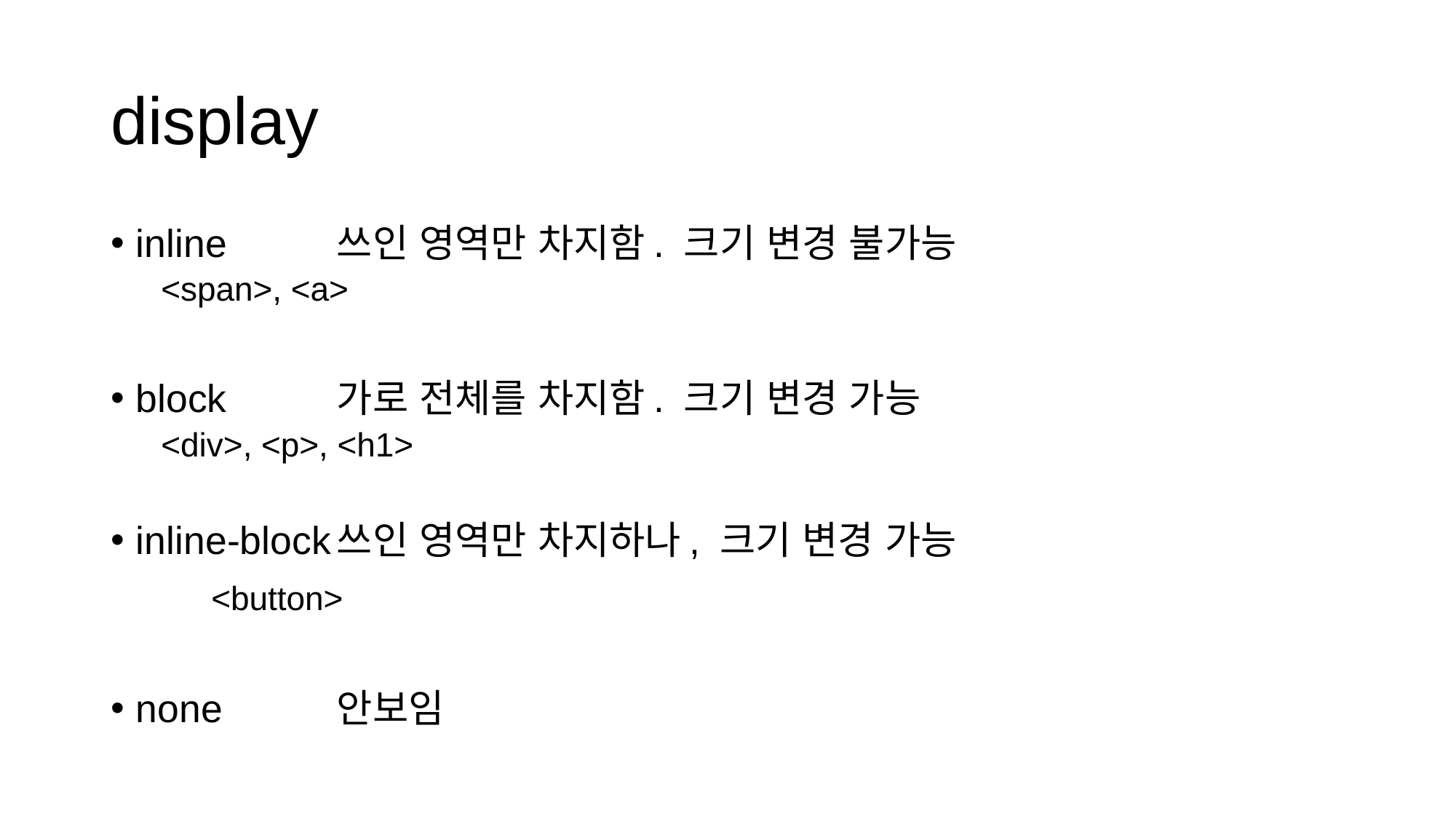

# display
inline		쓰인 영역만 차지함. 크기 변경 불가능
			<span>, <a>

block		가로 전체를 차지함. 크기 변경 가능
			<div>, <p>, <h1>

inline-block	쓰인 영역만 차지하나, 크기 변경 가능
			<button>

none		안보임